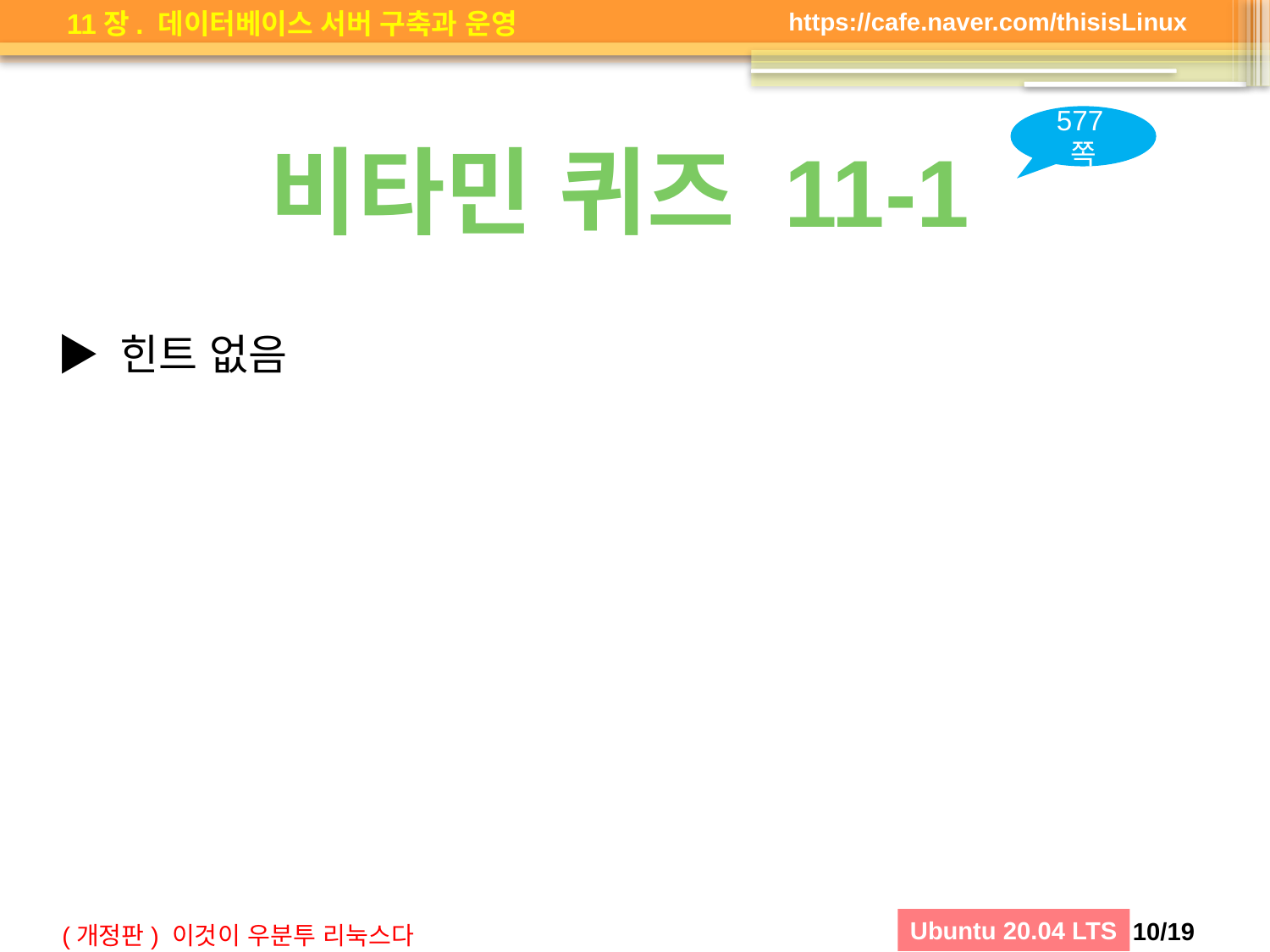

577쪽
비타민 퀴즈 11-1
▶ 힌트 없음